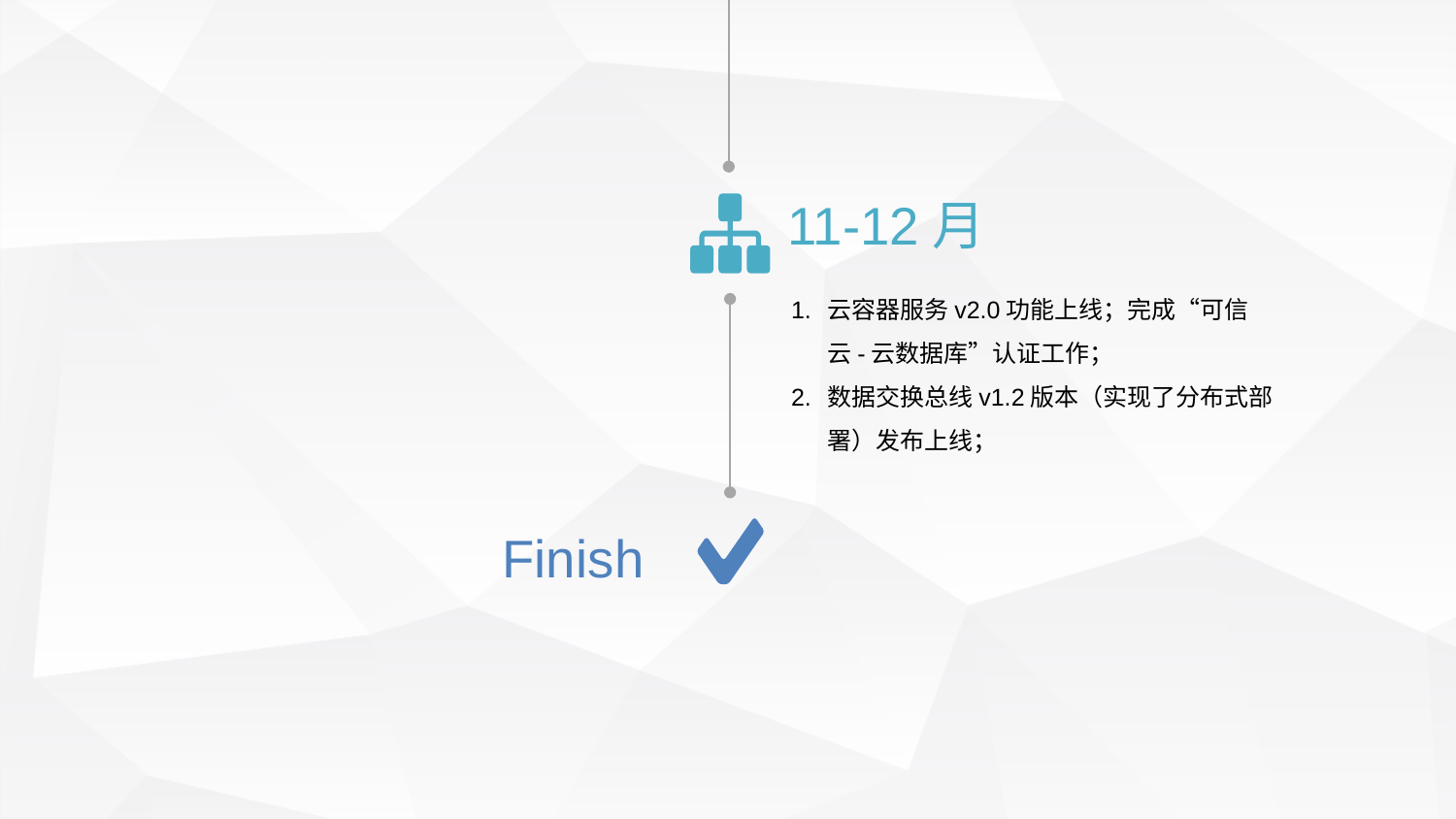

11-12月

云容器服务v2.0功能上线；完成“可信云-云数据库”认证工作；
数据交换总线v1.2版本（实现了分布式部署）发布上线；

Finish